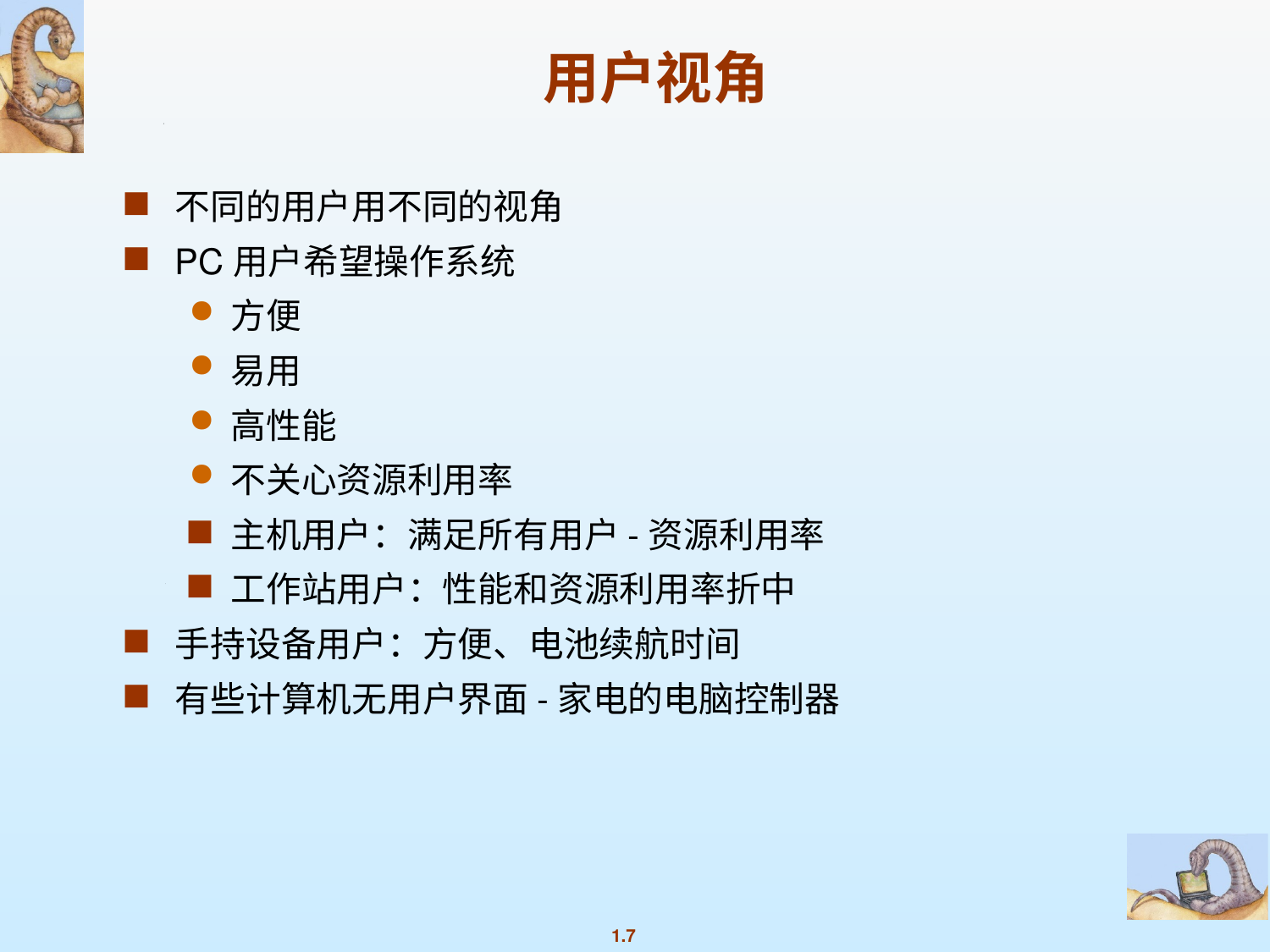

# 用户视角
不同的用户用不同的视角
PC用户希望操作系统
方便
易用
高性能
不关心资源利用率
主机用户：满足所有用户-资源利用率
工作站用户：性能和资源利用率折中
手持设备用户：方便、电池续航时间
有些计算机无用户界面-家电的电脑控制器